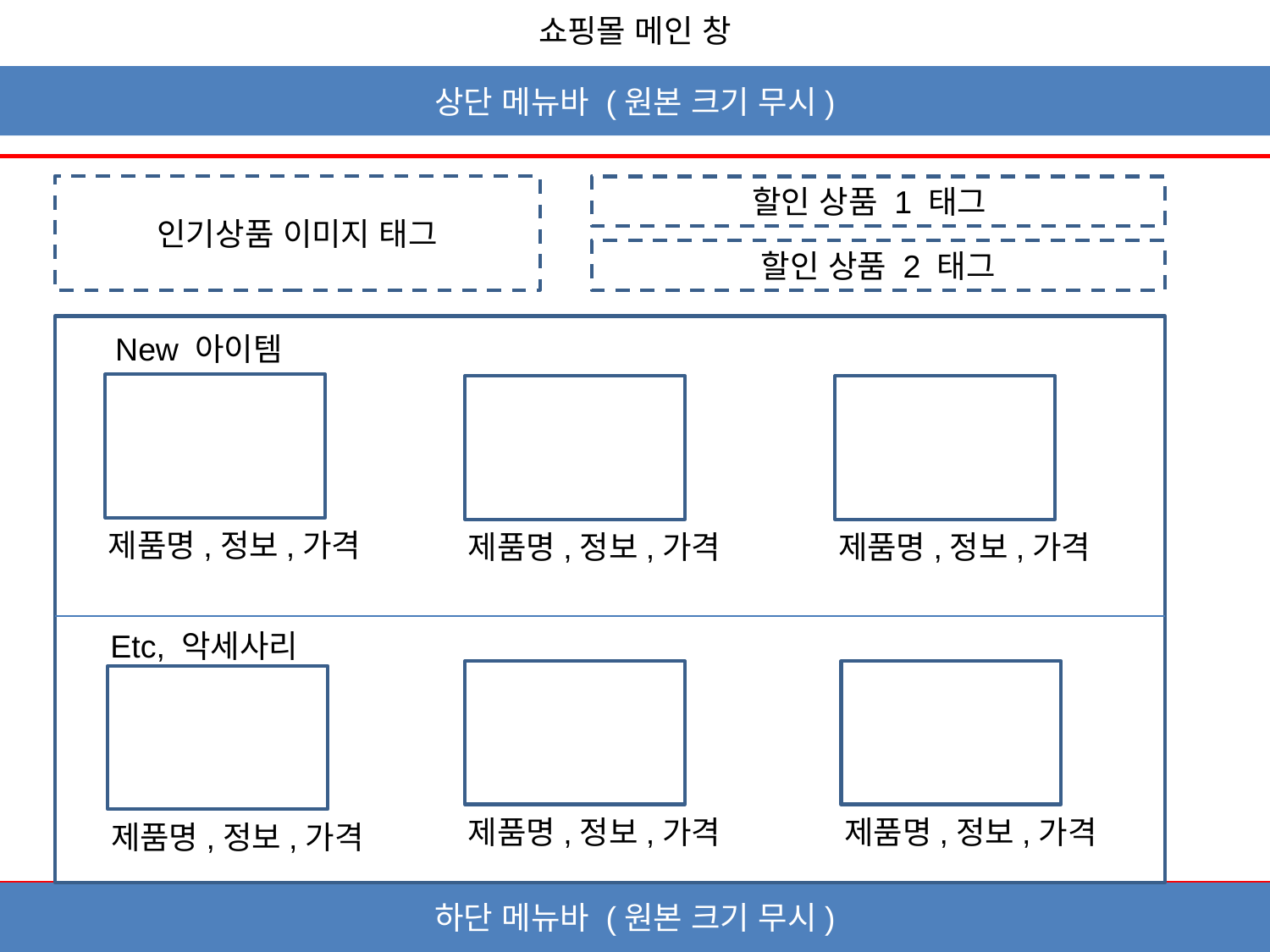

쇼핑몰 메인 창
상단 메뉴바 (원본 크기 무시)

인기상품 이미지 태그
할인 상품 1 태그
할인 상품 2 태그

New 아이템

제품명,정보,가격
제품명,정보,가격
제품명,정보,가격
Etc, 악세사리

제품명,정보,가격
제품명,정보,가격
제품명,정보,가격
하단 메뉴바 (원본 크기 무시)